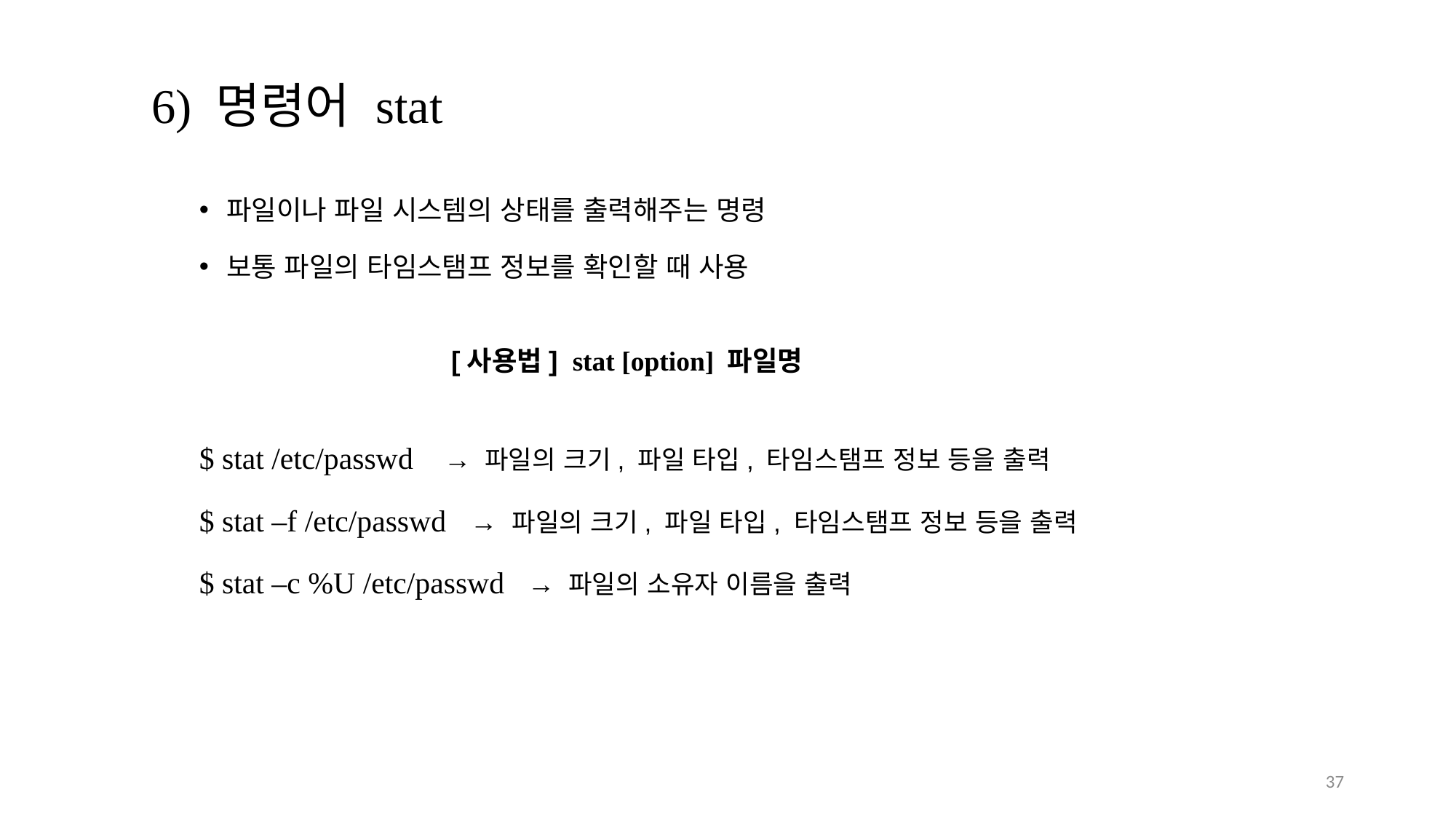

6) 명령어 stat

파일이나 파일 시스템의 상태를 출력해주는 명령
보통 파일의 타임스탬프 정보를 확인할 때 사용

                                 [사용법]  stat [option] 파일명

$ stat /etc/passwd    → 파일의 크기, 파일 타입, 타임스탬프 정보 등을 출력
$ stat –f /etc/passwd   → 파일의 크기, 파일 타입, 타임스탬프 정보 등을 출력
$ stat –c %U /etc/passwd   → 파일의 소유자 이름을 출력
37